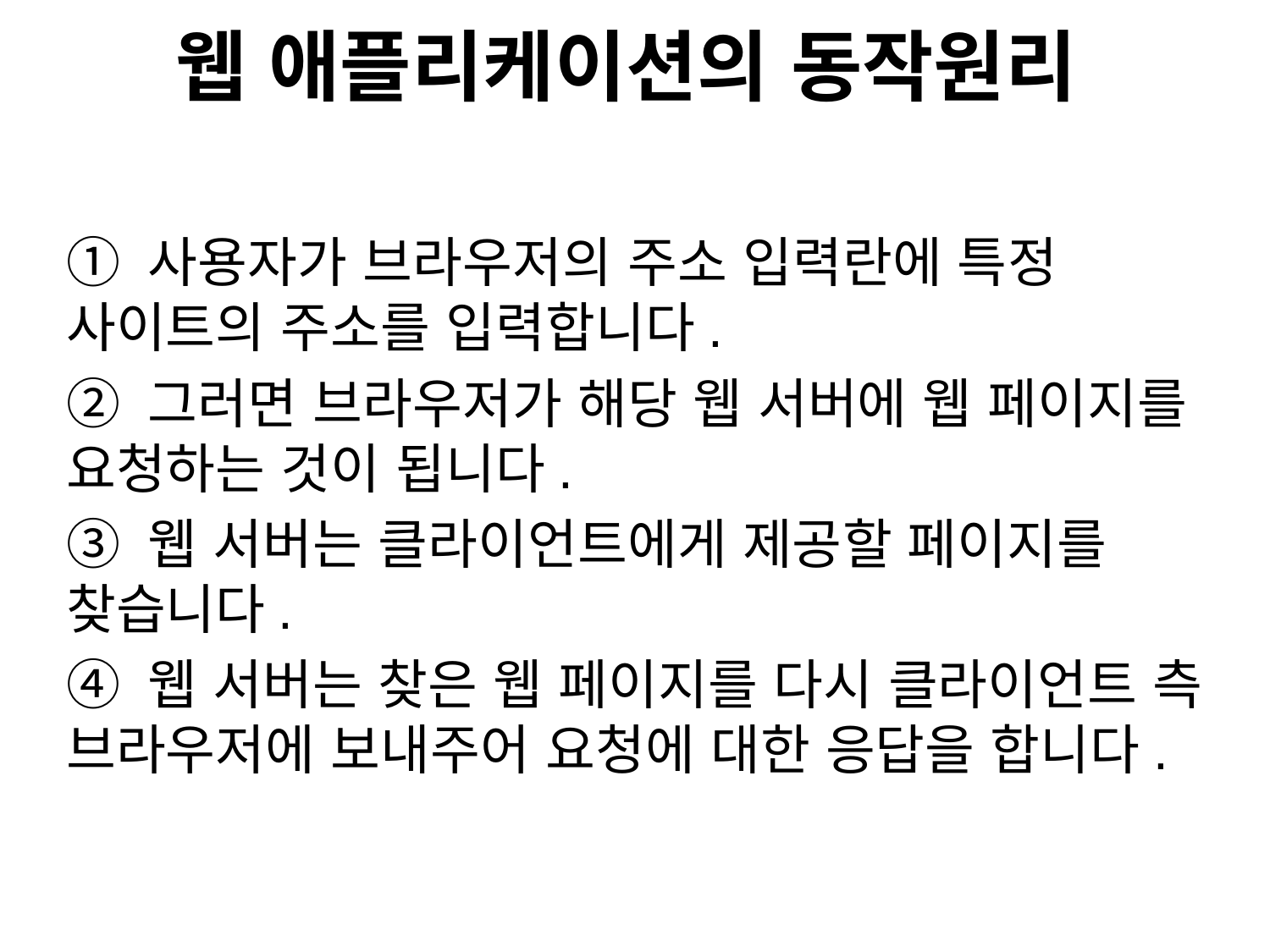

웹 애플리케이션의 동작원리
① 사용자가 브라우저의 주소 입력란에 특정 사이트의 주소를 입력합니다.
② 그러면 브라우저가 해당 웹 서버에 웹 페이지를 요청하는 것이 됩니다.
③ 웹 서버는 클라이언트에게 제공할 페이지를 찾습니다.
④ 웹 서버는 찾은 웹 페이지를 다시 클라이언트 측 브라우저에 보내주어 요청에 대한 응답을 합니다.